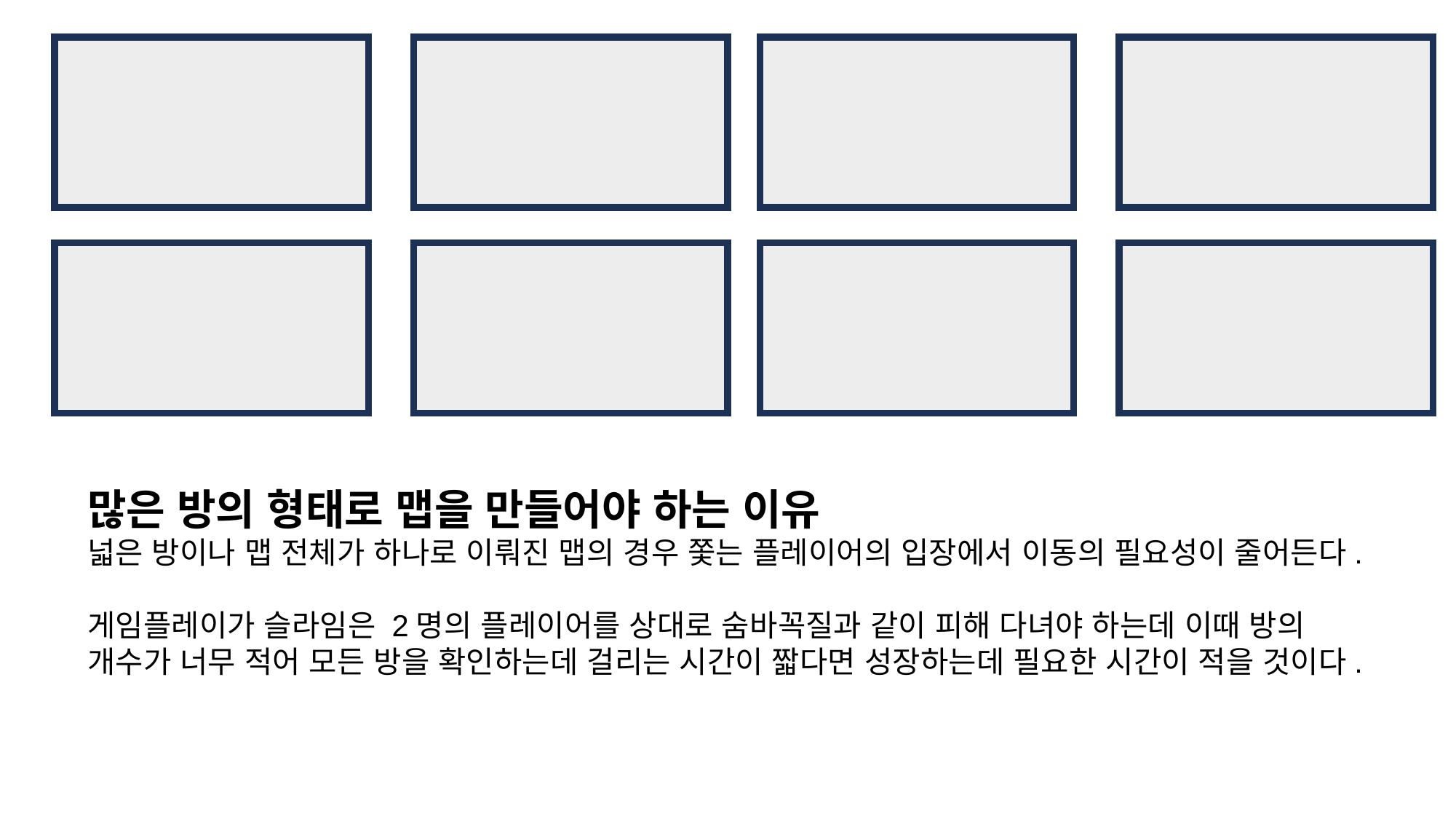

많은 방의 형태로 맵을 만들어야 하는 이유
넓은 방이나 맵 전체가 하나로 이뤄진 맵의 경우 쫓는 플레이어의 입장에서 이동의 필요성이 줄어든다.
게임플레이가 슬라임은 2명의 플레이어를 상대로 숨바꼭질과 같이 피해 다녀야 하는데 이때 방의 개수가 너무 적어 모든 방을 확인하는데 걸리는 시간이 짧다면 성장하는데 필요한 시간이 적을 것이다.